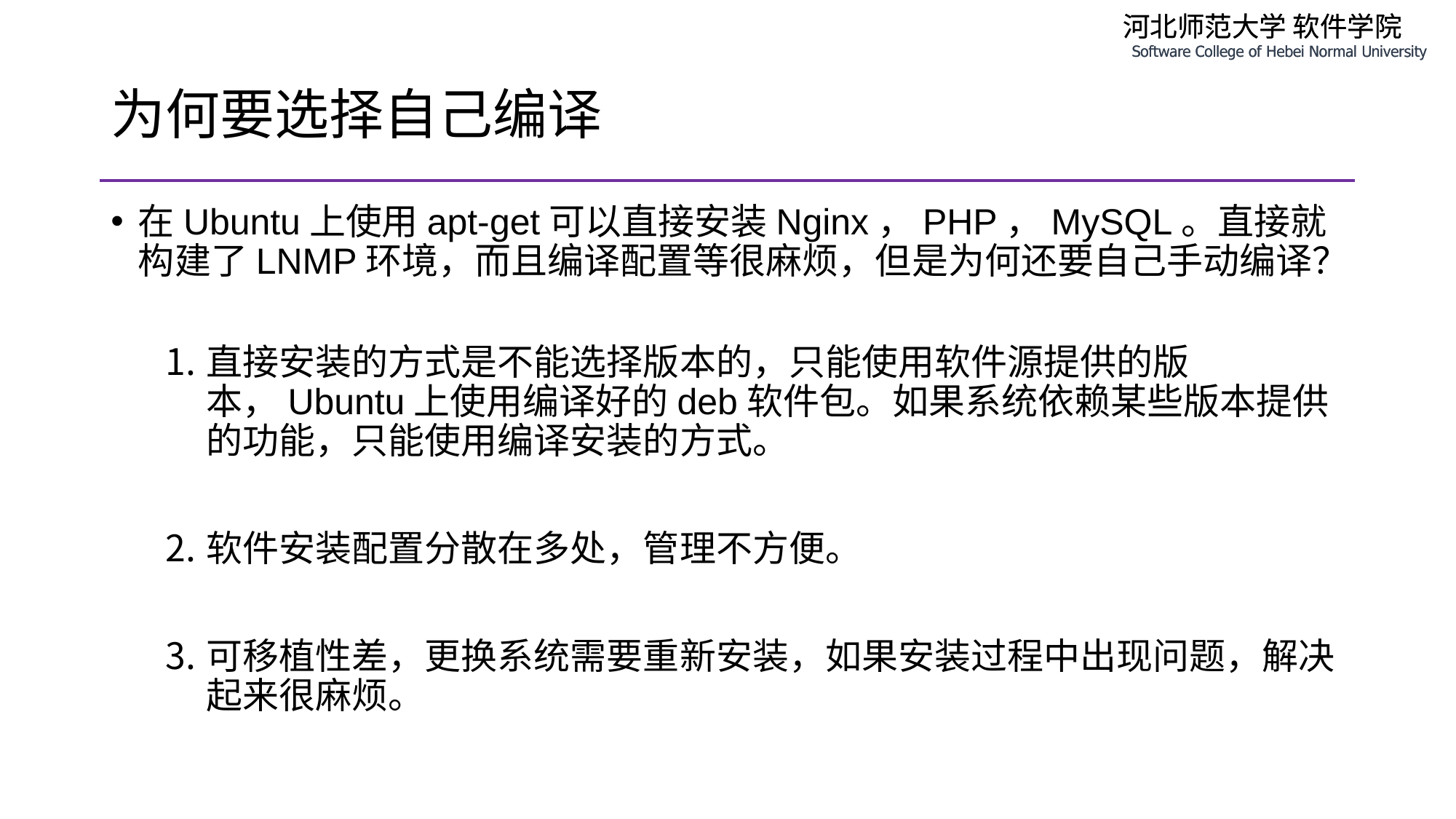

# 为何要选择自己编译
在Ubuntu上使用apt-get可以直接安装Nginx，PHP，MySQL。直接就构建了LNMP环境，而且编译配置等很麻烦，但是为何还要自己手动编译？

直接安装的方式是不能选择版本的，只能使用软件源提供的版本，Ubuntu上使用编译好的deb软件包。如果系统依赖某些版本提供的功能，只能使用编译安装的方式。

软件安装配置分散在多处，管理不方便。

可移植性差，更换系统需要重新安装，如果安装过程中出现问题，解决起来很麻烦。